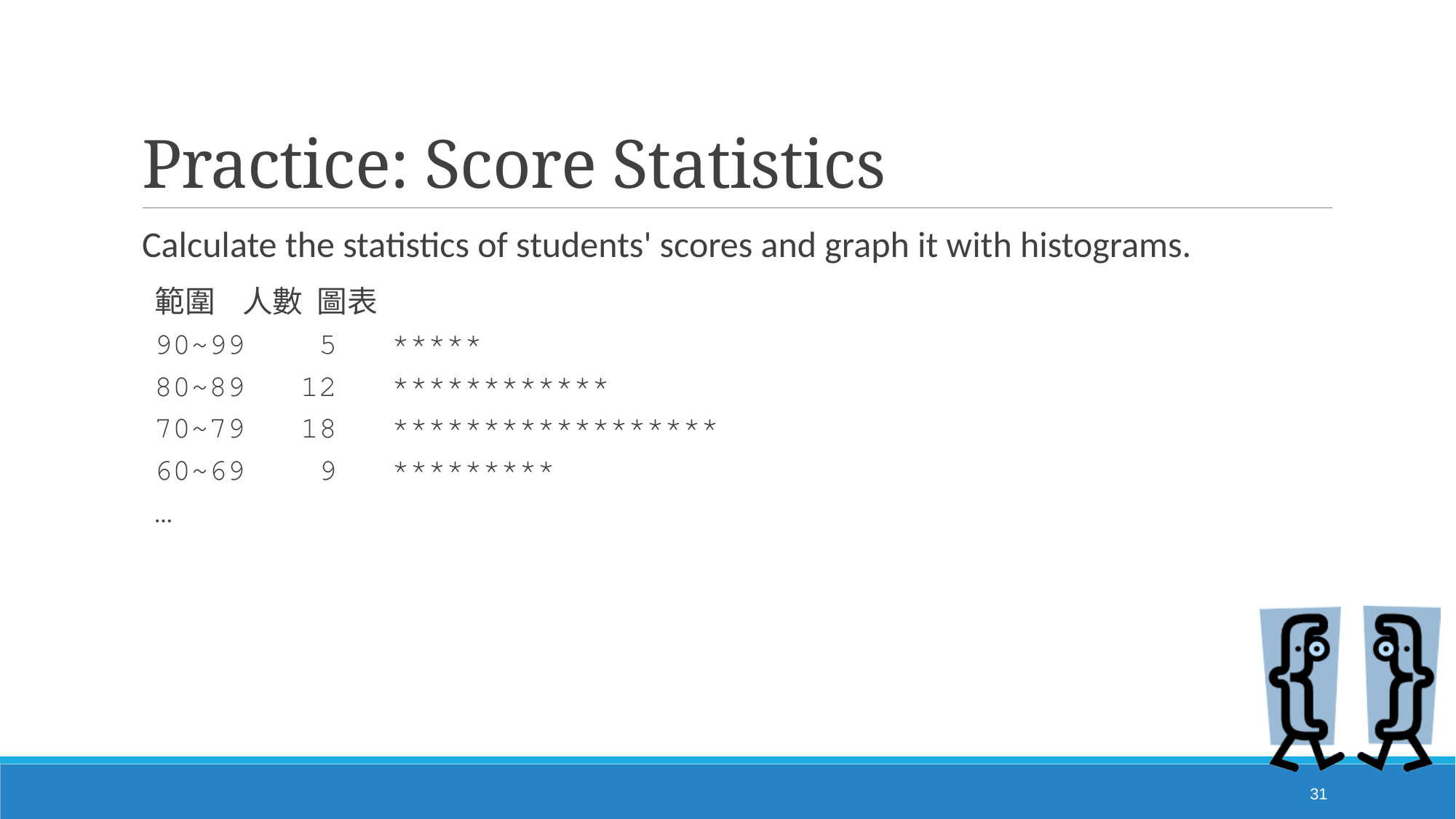

# Practice: Score Statistics
Calculate the statistics of students' scores and graph it with histograms.
範圍    人數  圖表
90~99    5   *****
80~89   12   ************
70~79   18   ******************
60~69    9   *********
…
31